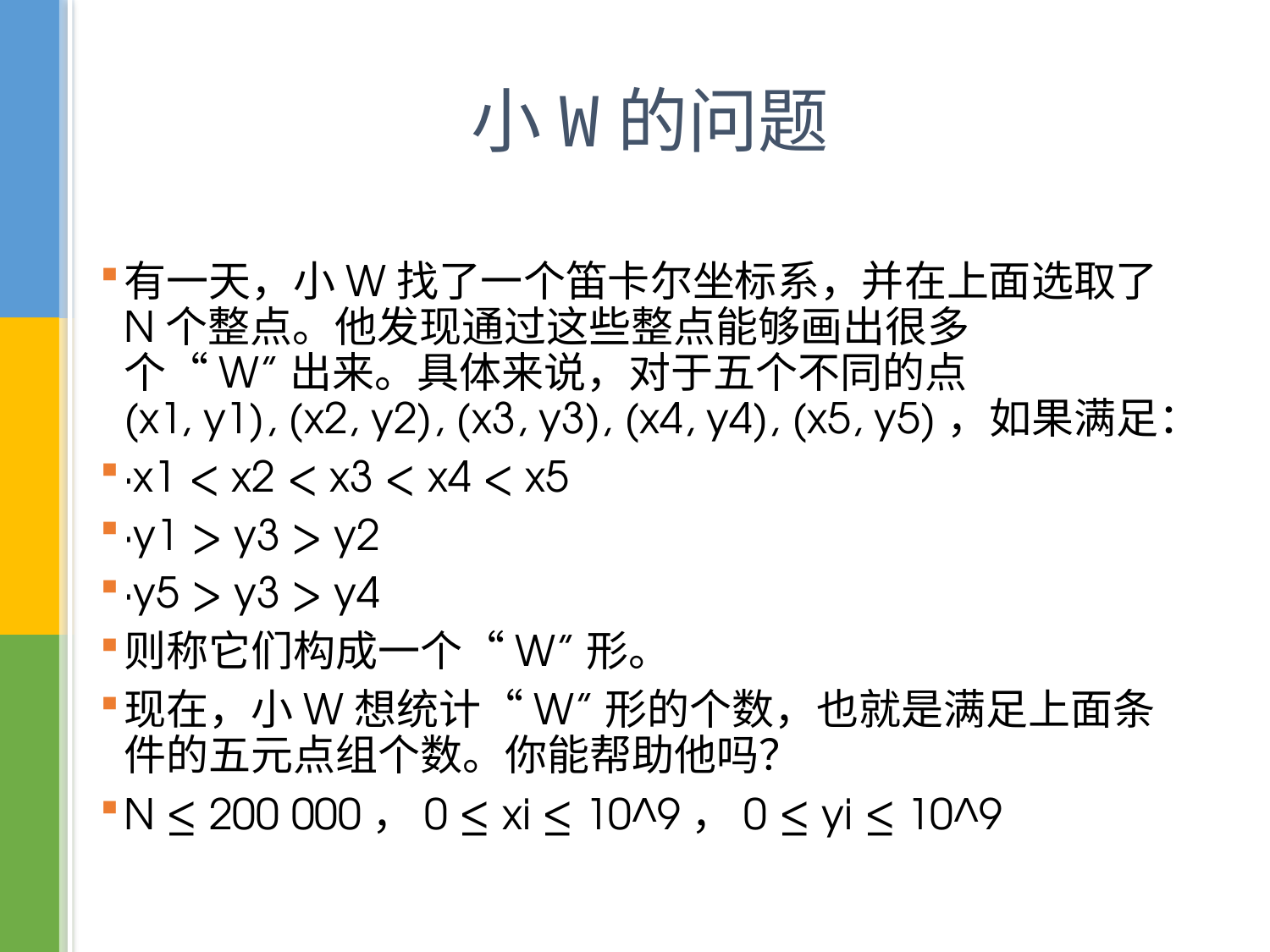

有一天，小W找了一个笛卡尔坐标系，并在上面选取了N个整点。他发现通过这些整点能够画出很多个“W”出来。具体来说，对于五个不同的点(x1, y1), (x2, y2), (x3, y3), (x4, y4), (x5, y5)，如果满足：
·x1 < x2 < x3 < x4 < x5
·y1 > y3 > y2
·y5 > y3 > y4
则称它们构成一个“W”形。
现在，小W想统计“W”形的个数，也就是满足上面条件的五元点组个数。你能帮助他吗？
N ≤ 200 000，0 ≤ xi ≤ 10^9，0 ≤ yi ≤ 10^9
小W的问题